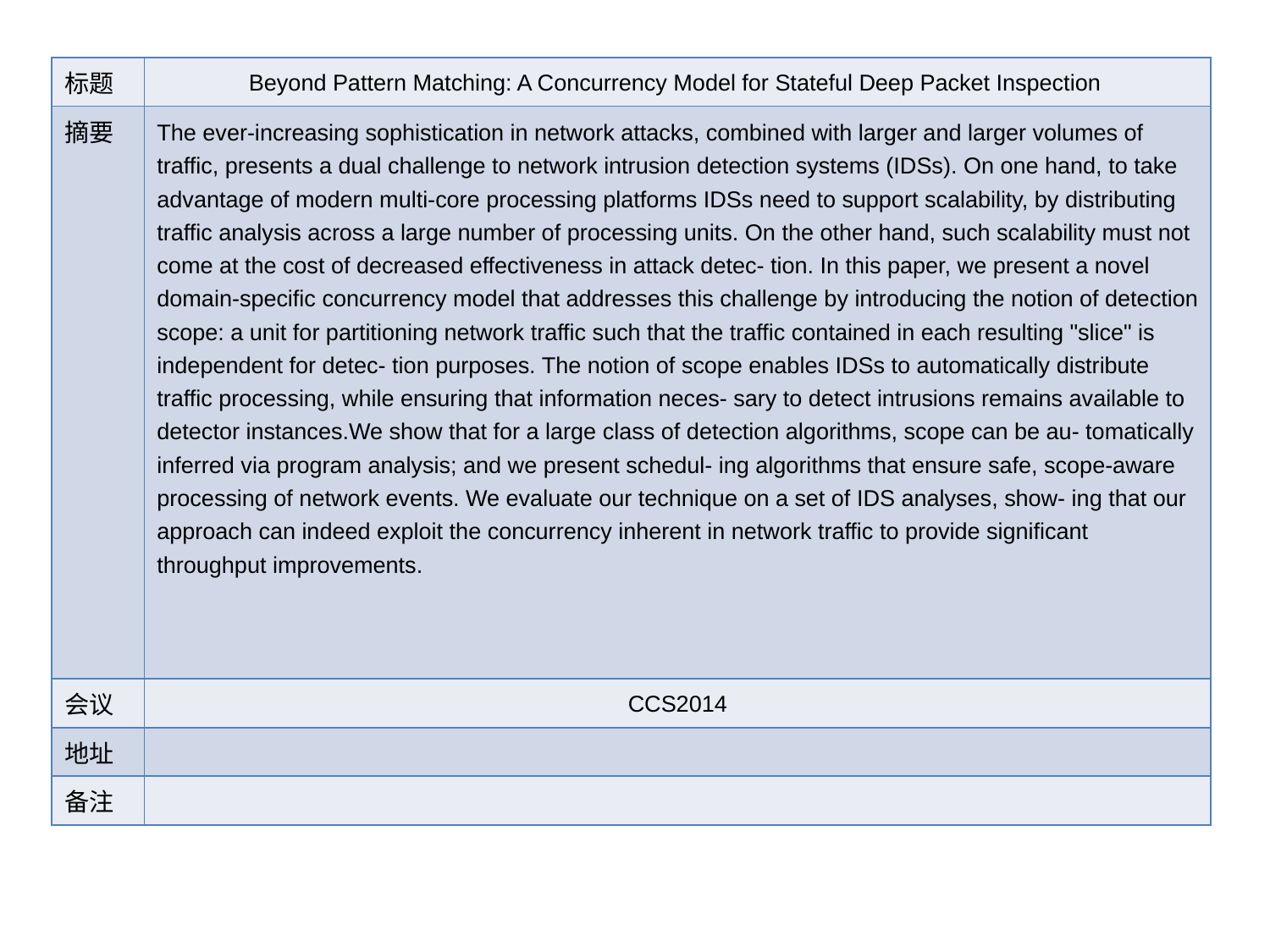

| 标题 | Beyond Pattern Matching: A Concurrency Model for Stateful Deep Packet Inspection |
| --- | --- |
| 摘要 | The ever-increasing sophistication in network attacks, combined with larger and larger volumes of traffic, presents a dual challenge to network intrusion detection systems (IDSs). On one hand, to take advantage of modern multi-core processing platforms IDSs need to support scalability, by distributing traffic analysis across a large number of processing units. On the other hand, such scalability must not come at the cost of decreased effectiveness in attack detec- tion. In this paper, we present a novel domain-specific concurrency model that addresses this challenge by introducing the notion of detection scope: a unit for partitioning network traffic such that the traffic contained in each resulting "slice" is independent for detec- tion purposes. The notion of scope enables IDSs to automatically distribute traffic processing, while ensuring that information neces- sary to detect intrusions remains available to detector instances.We show that for a large class of detection algorithms, scope can be au- tomatically inferred via program analysis; and we present schedul- ing algorithms that ensure safe, scope-aware processing of network events. We evaluate our technique on a set of IDS analyses, show- ing that our approach can indeed exploit the concurrency inherent in network traffic to provide significant throughput improvements. |
| 会议 | CCS2014 |
| 地址 |  |
| 备注 |  |